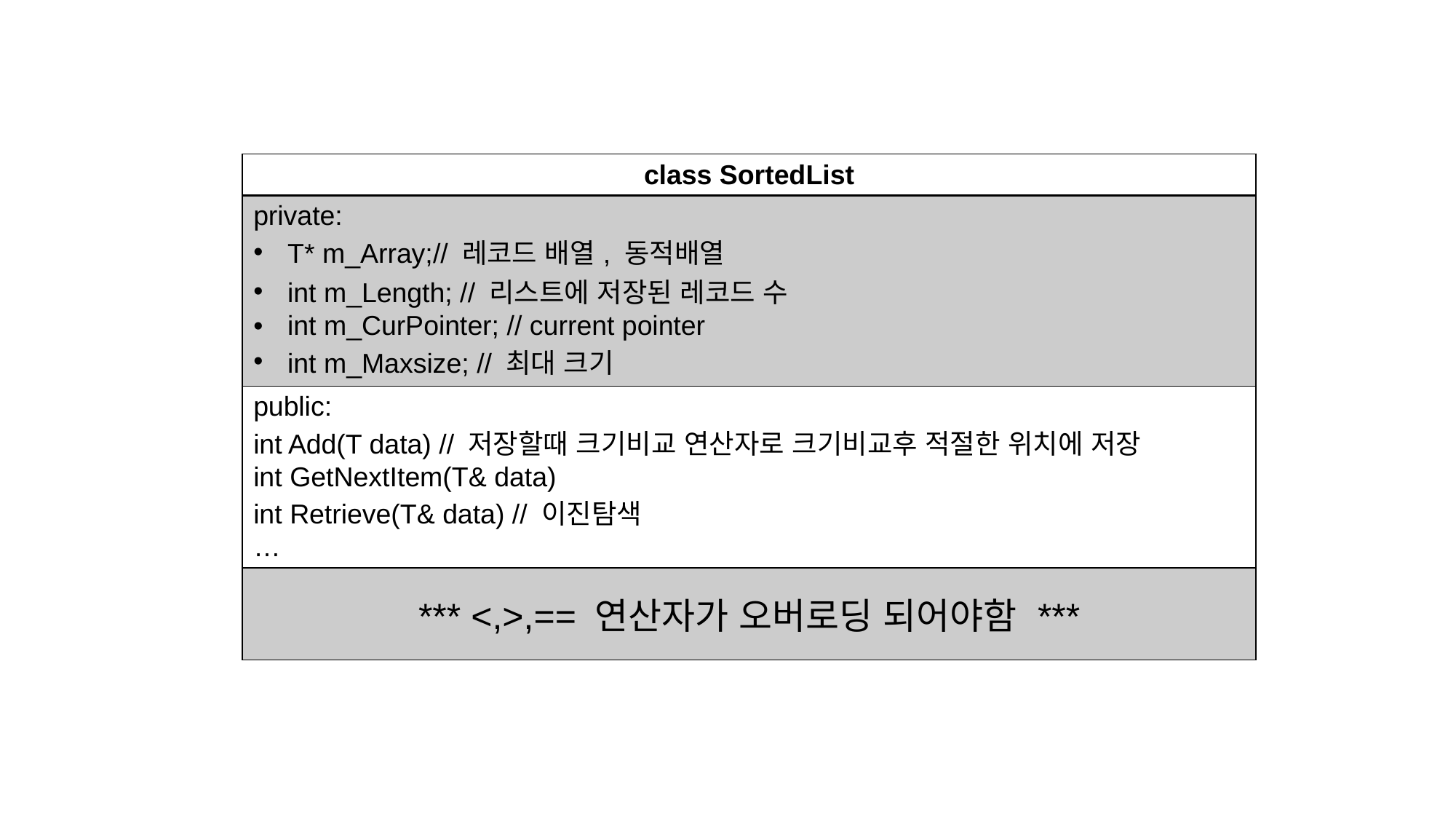

| class SortedList |
| --- |
| private: T\* m\_Array;// 레코드 배열, 동적배열 int m\_Length; // 리스트에 저장된 레코드 수 int m\_CurPointer; // current pointer int m\_Maxsize; // 최대 크기 |
| public: int Add(T data) // 저장할때 크기비교 연산자로 크기비교후 적절한 위치에 저장 int GetNextItem(T& data) int Retrieve(T& data) // 이진탐색 … |
| \*\*\* <,>,== 연산자가 오버로딩 되어야함 \*\*\* |